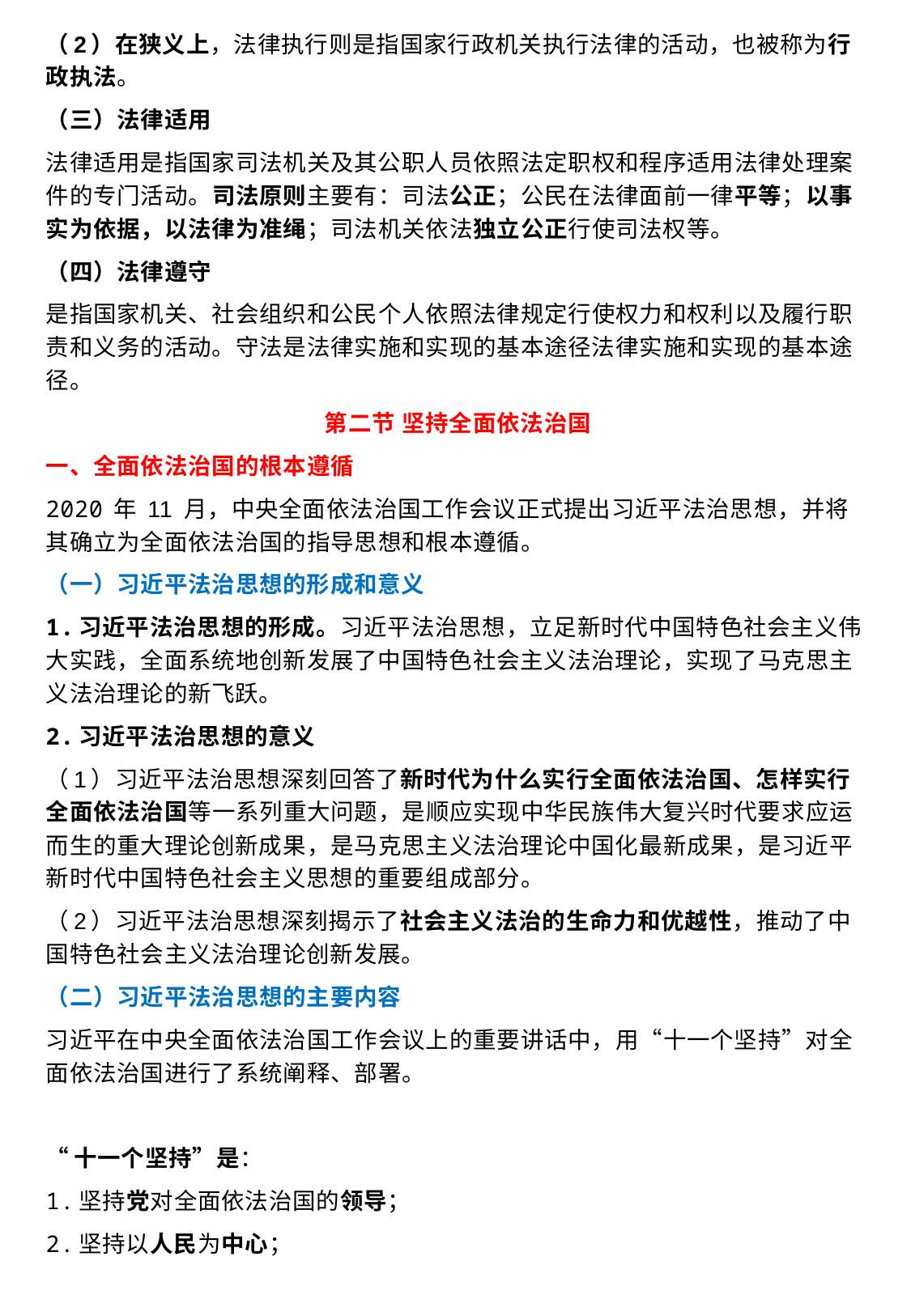

（2）在狭义上，法律执行则是指国家行政机关执行法律的活动，也被称为行政执法。
（三）法律适用
法律适用是指国家司法机关及其公职人员依照法定职权和程序适用法律处理案件的专门活动。司法原则主要有：司法公正；公民在法律面前一律平等；以事实为依据，以法律为准绳；司法机关依法独立公正行使司法权等。
（四）法律遵守
是指国家机关、社会组织和公民个人依照法律规定行使权力和权利以及履行职责和义务的活动。守法是法律实施和实现的基本途径法律实施和实现的基本途径。
第二节 坚持全面依法治国
一、全面依法治国的根本遵循
2020 年 11 月，中央全面依法治国工作会议正式提出习近平法治思想，并将其确立为全面依法治国的指导思想和根本遵循。
（一）习近平法治思想的形成和意义
1.习近平法治思想的形成。习近平法治思想，立足新时代中国特色社会主义伟大实践，全面系统地创新发展了中国特色社会主义法治理论，实现了马克思主义法治理论的新飞跃。
2.习近平法治思想的意义
（1）习近平法治思想深刻回答了新时代为什么实行全面依法治国、怎样实行全面依法治国等一系列重大问题，是顺应实现中华民族伟大复兴时代要求应运而生的重大理论创新成果，是马克思主义法治理论中国化最新成果，是习近平新时代中国特色社会主义思想的重要组成部分。
（2）习近平法治思想深刻揭示了社会主义法治的生命力和优越性，推动了中国特色社会主义法治理论创新发展。
（二）习近平法治思想的主要内容
习近平在中央全面依法治国工作会议上的重要讲话中，用“十一个坚持”对全面依法治国进行了系统阐释、部署。

“十一个坚持”是：
1.坚持党对全面依法治国的领导；
2.坚持以人民为中心；